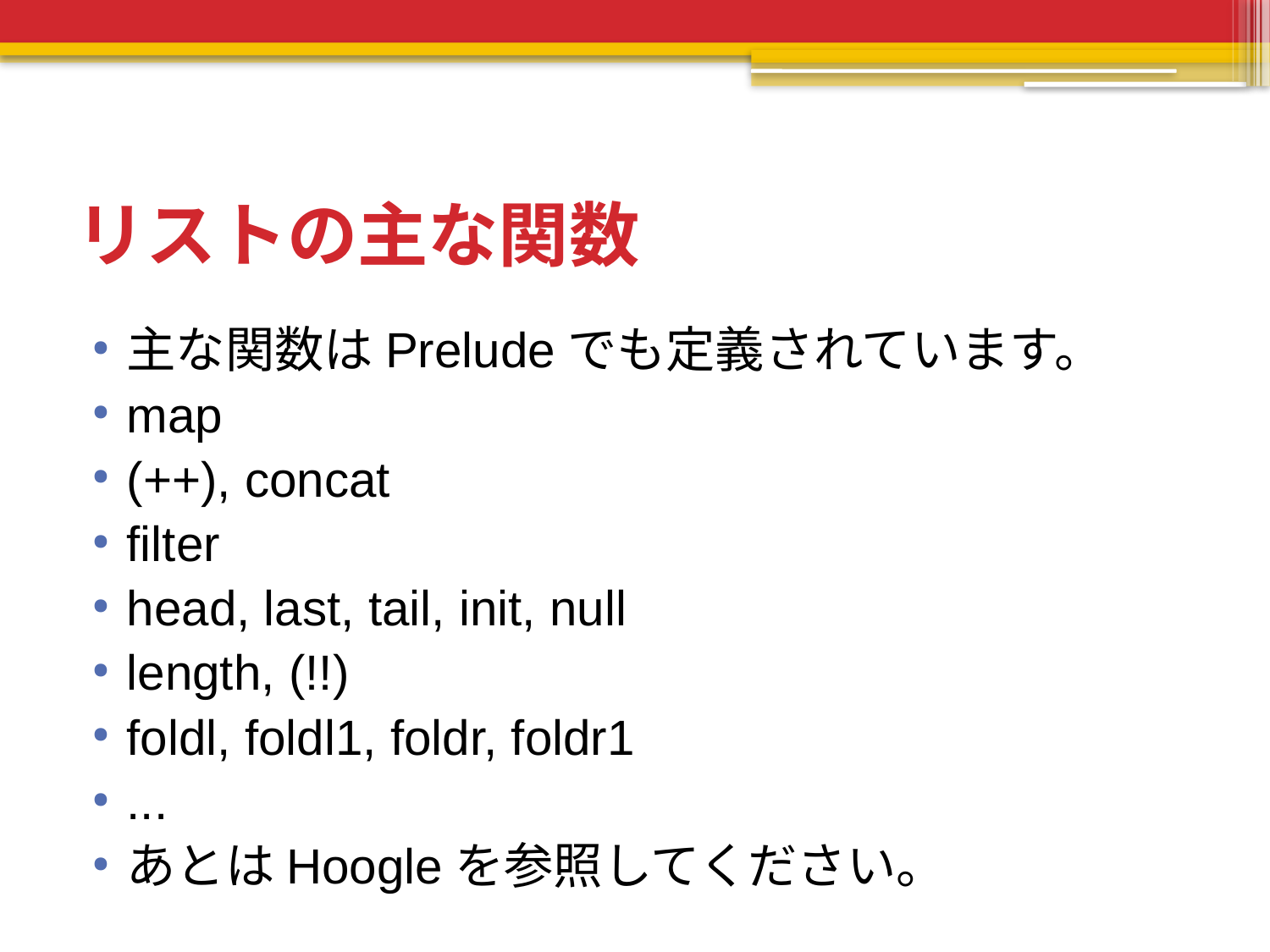

# リストの主な関数
主な関数はPreludeでも定義されています。
map
(++), concat
filter
head, last, tail, init, null
length, (!!)
foldl, foldl1, foldr, foldr1
...
あとはHoogleを参照してください。